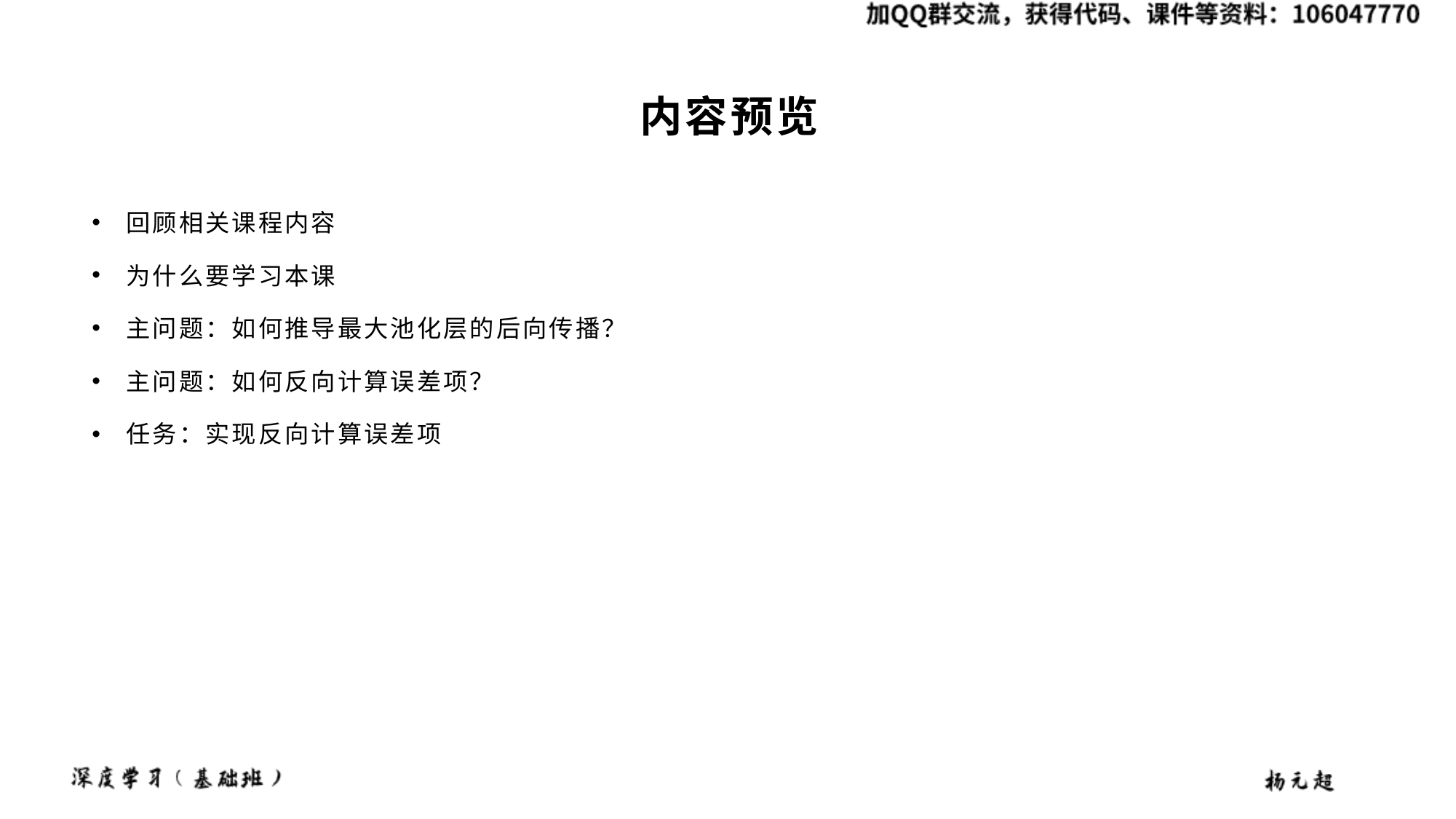

# 内容预览
回顾相关课程内容
为什么要学习本课
主问题：如何推导最大池化层的后向传播？
主问题：如何反向计算误差项？
任务：实现反向计算误差项